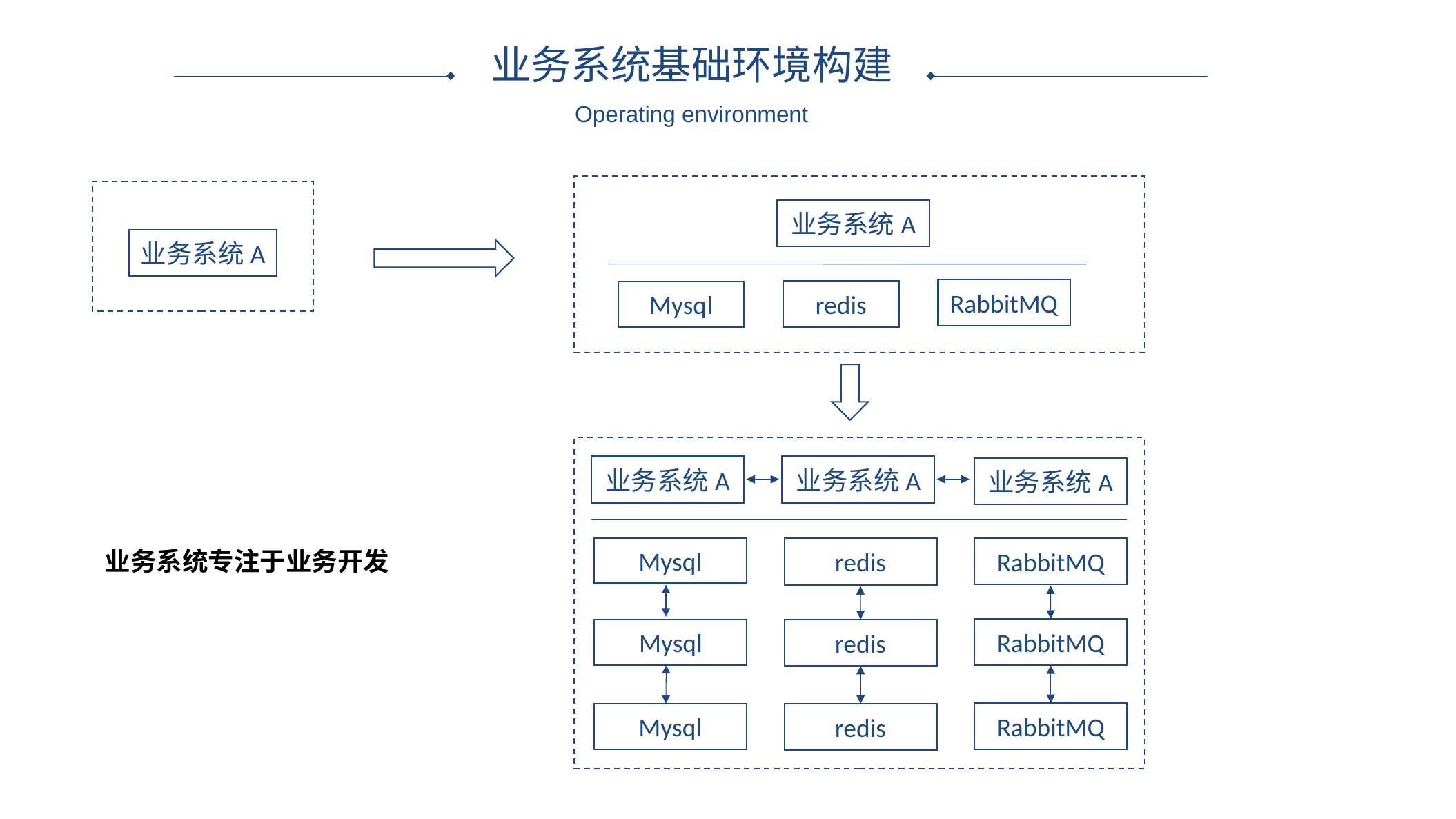

业务系统基础环境构建
Operating environment

业务系统A
业务系统A

RabbitMQ
redis
Mysql

业务系统A
业务系统A
业务系统A
Mysql
RabbitMQ
redis
RabbitMQ
Mysql
redis
RabbitMQ
Mysql
redis
业务系统专注于业务开发